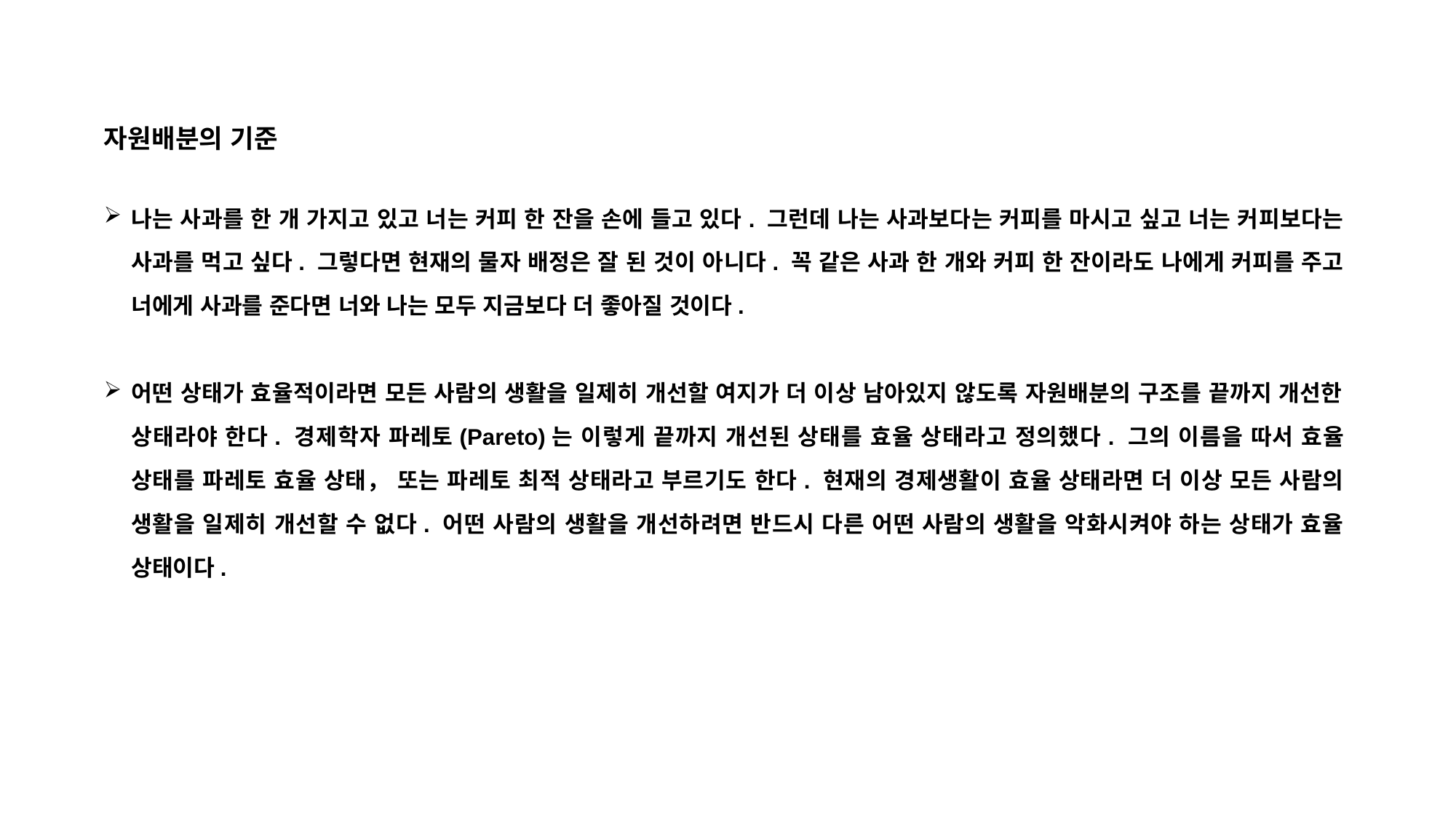

자원배분의 기준

나는 사과를 한 개 가지고 있고 너는 커피 한 잔을 손에 들고 있다. 그런데 나는 사과보다는 커피를 마시고 싶고 너는 커피보다는 사과를 먹고 싶다. 그렇다면 현재의 물자 배정은 잘 된 것이 아니다. 꼭 같은 사과 한 개와 커피 한 잔이라도 나에게 커피를 주고 너에게 사과를 준다면 너와 나는 모두 지금보다 더 좋아질 것이다.

어떤 상태가 효율적이라면 모든 사람의 생활을 일제히 개선할 여지가 더 이상 남아있지 않도록 자원배분의 구조를 끝까지 개선한 상태라야 한다. 경제학자 파레토(Pareto)는 이렇게 끝까지 개선된 상태를 효율 상태라고 정의했다. 그의 이름을 따서 효율 상태를 파레토 효율 상태， 또는 파레토 최적 상태라고 부르기도 한다. 현재의 경제생활이 효율 상태라면 더 이상 모든 사람의 생활을 일제히 개선할 수 없다. 어떤 사람의 생활을 개선하려면 반드시 다른 어떤 사람의 생활을 악화시켜야 하는 상태가 효율 상태이다.